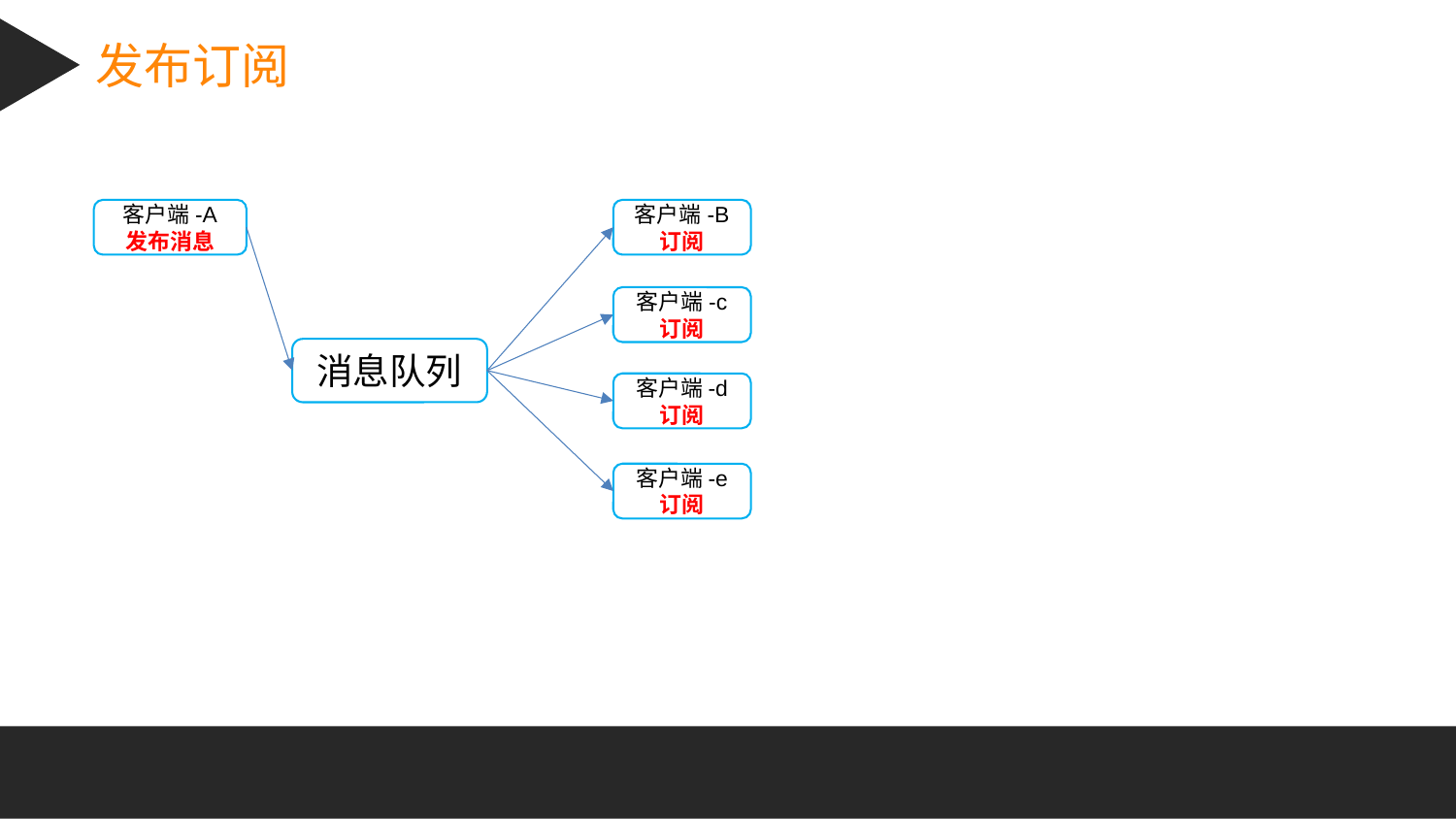

发布订阅
客户端-A
发布消息
客户端-B
订阅
客户端-c
订阅
消息队列
客户端-d
订阅
客户端-e
订阅